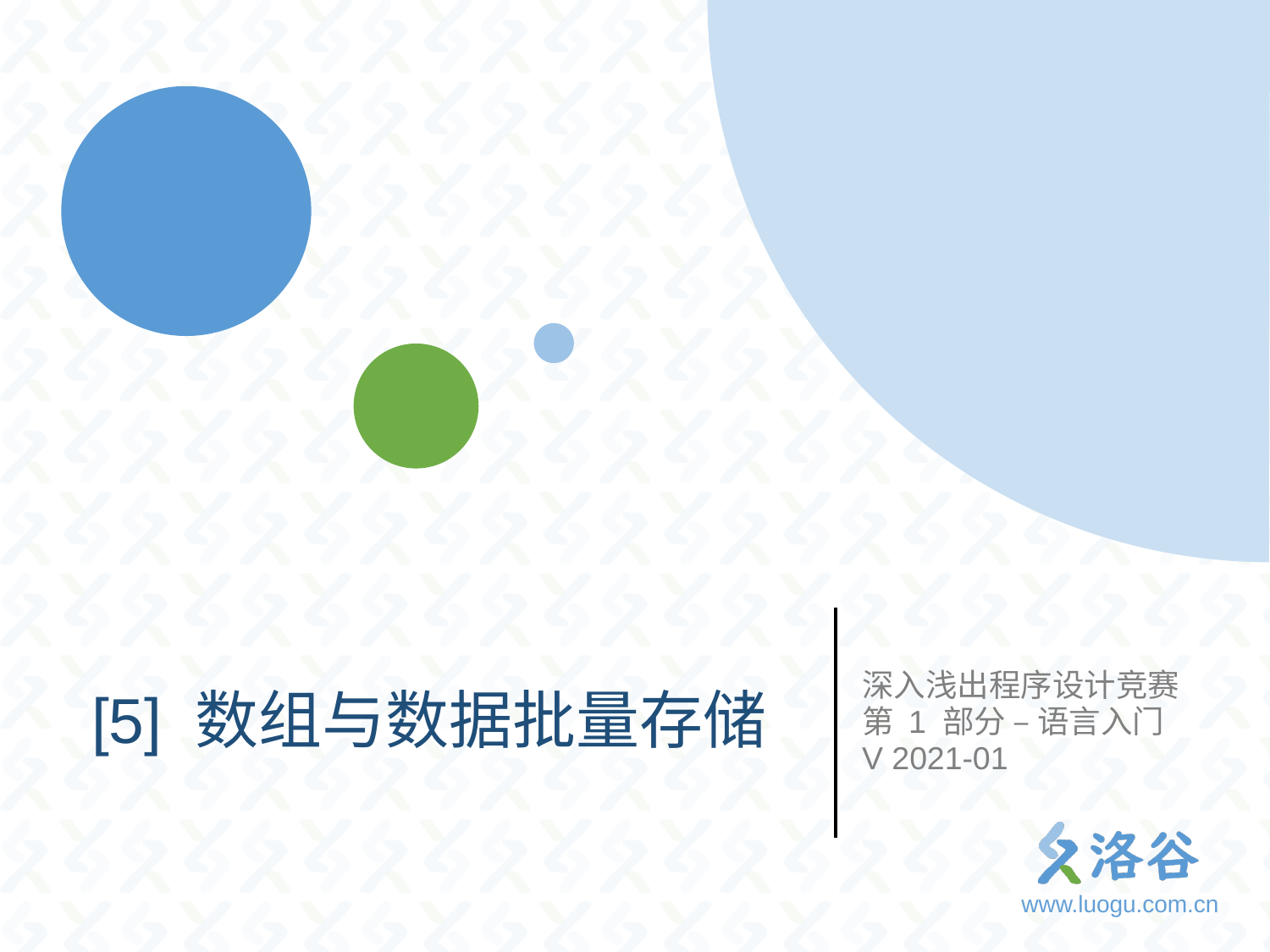

# [5] 数组与数据批量存储
深入浅出程序设计竞赛
第 1 部分 – 语言入门
V 2021-01